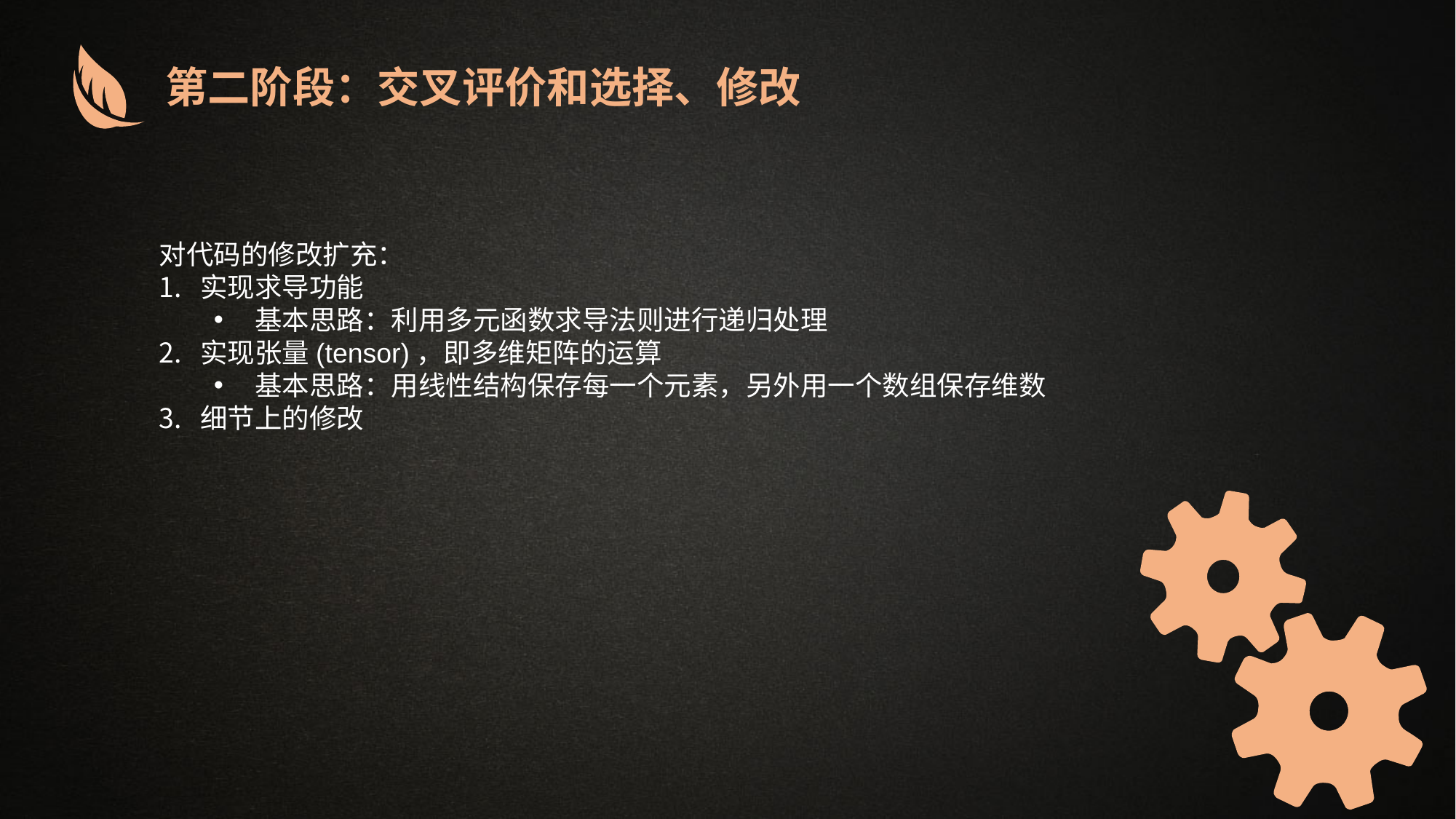

第二阶段：交叉评价和选择、修改
对代码的修改扩充：
实现求导功能
基本思路：利用多元函数求导法则进行递归处理
实现张量(tensor)，即多维矩阵的运算
基本思路：用线性结构保存每一个元素，另外用一个数组保存维数
细节上的修改